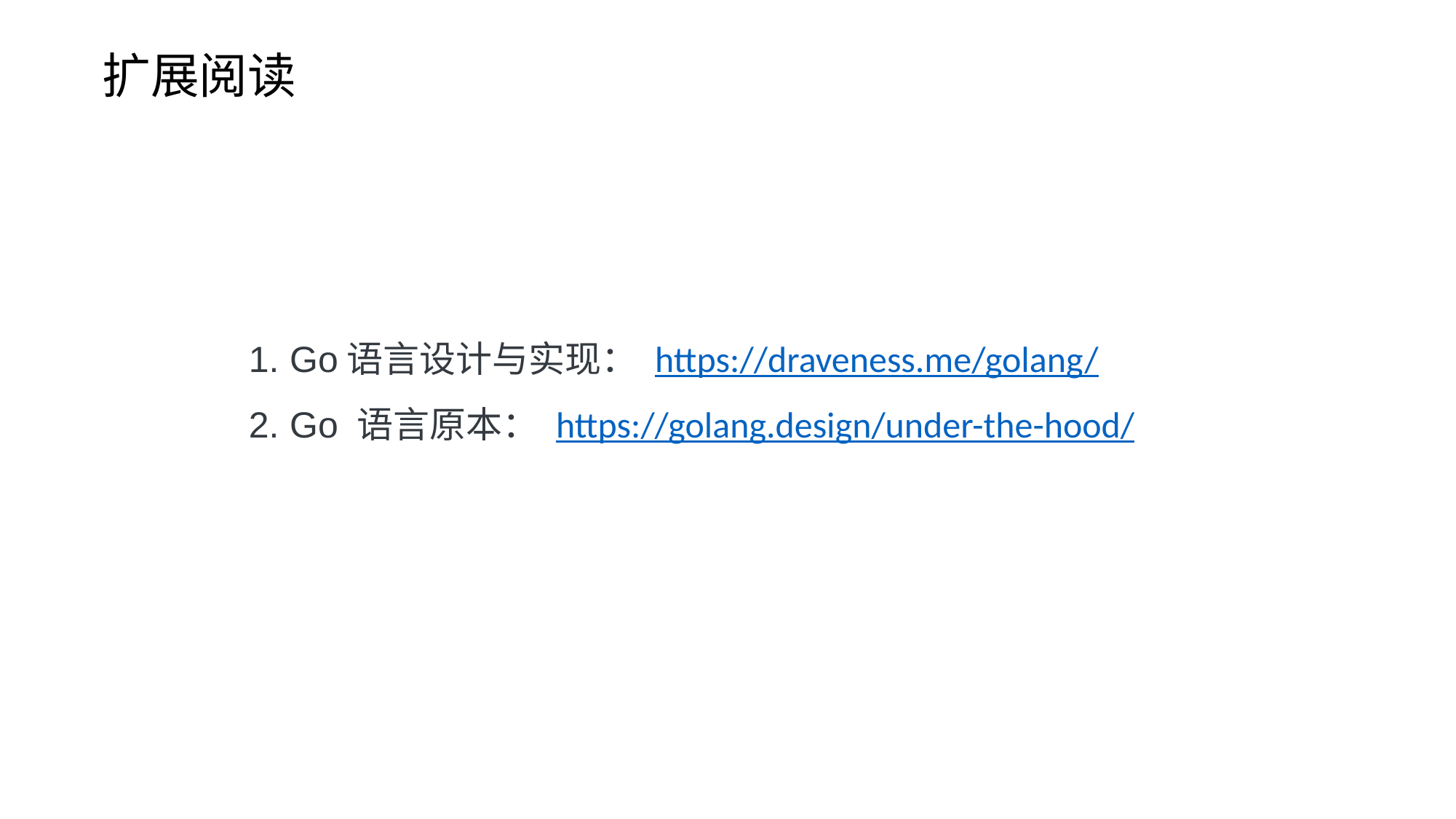

# 扩展阅读
Go语言设计与实现： https://draveness.me/golang/
Go 语言原本： https://golang.design/under-the-hood/